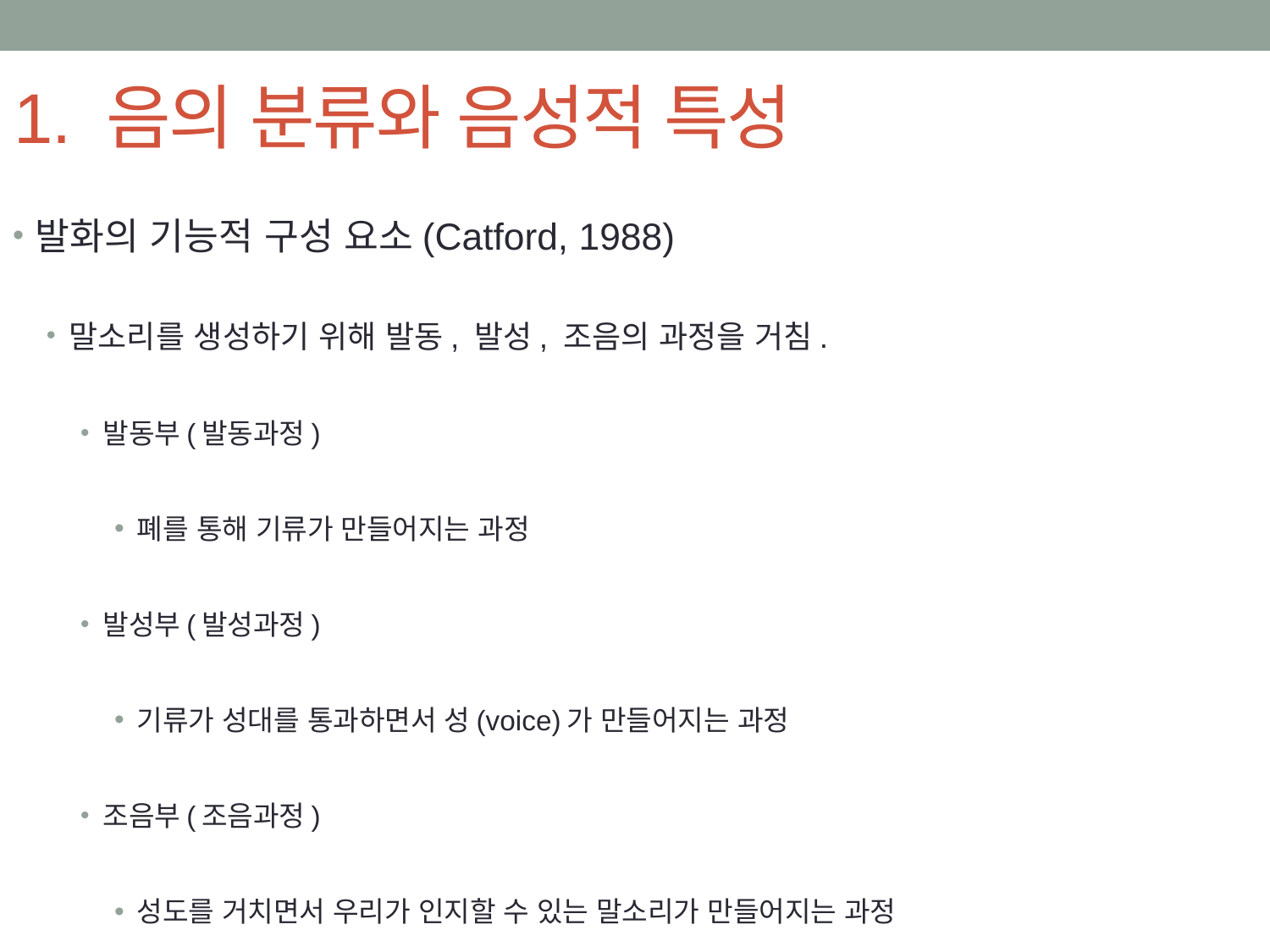

# 1. 음의 분류와 음성적 특성
발화의 기능적 구성 요소(Catford, 1988)

말소리를 생성하기 위해 발동, 발성, 조음의 과정을 거침.

발동부(발동과정)

폐를 통해 기류가 만들어지는 과정

발성부(발성과정)

기류가 성대를 통과하면서 성(voice)가 만들어지는 과정

조음부(조음과정)

성도를 거치면서 우리가 인지할 수 있는 말소리가 만들어지는 과정